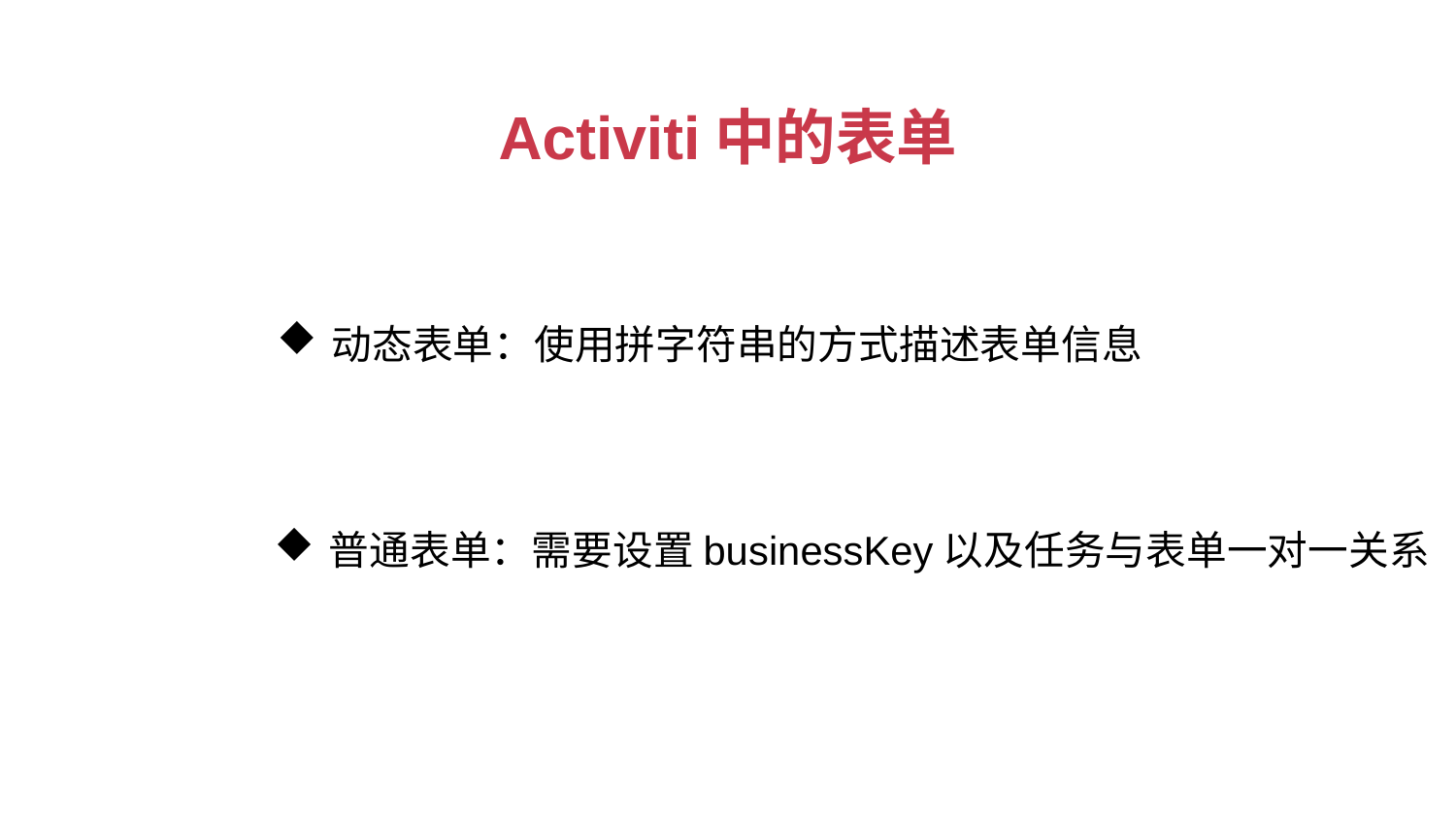

Activiti中的表单
动态表单：使用拼字符串的方式描述表单信息
普通表单：需要设置businessKey以及任务与表单一对一关系